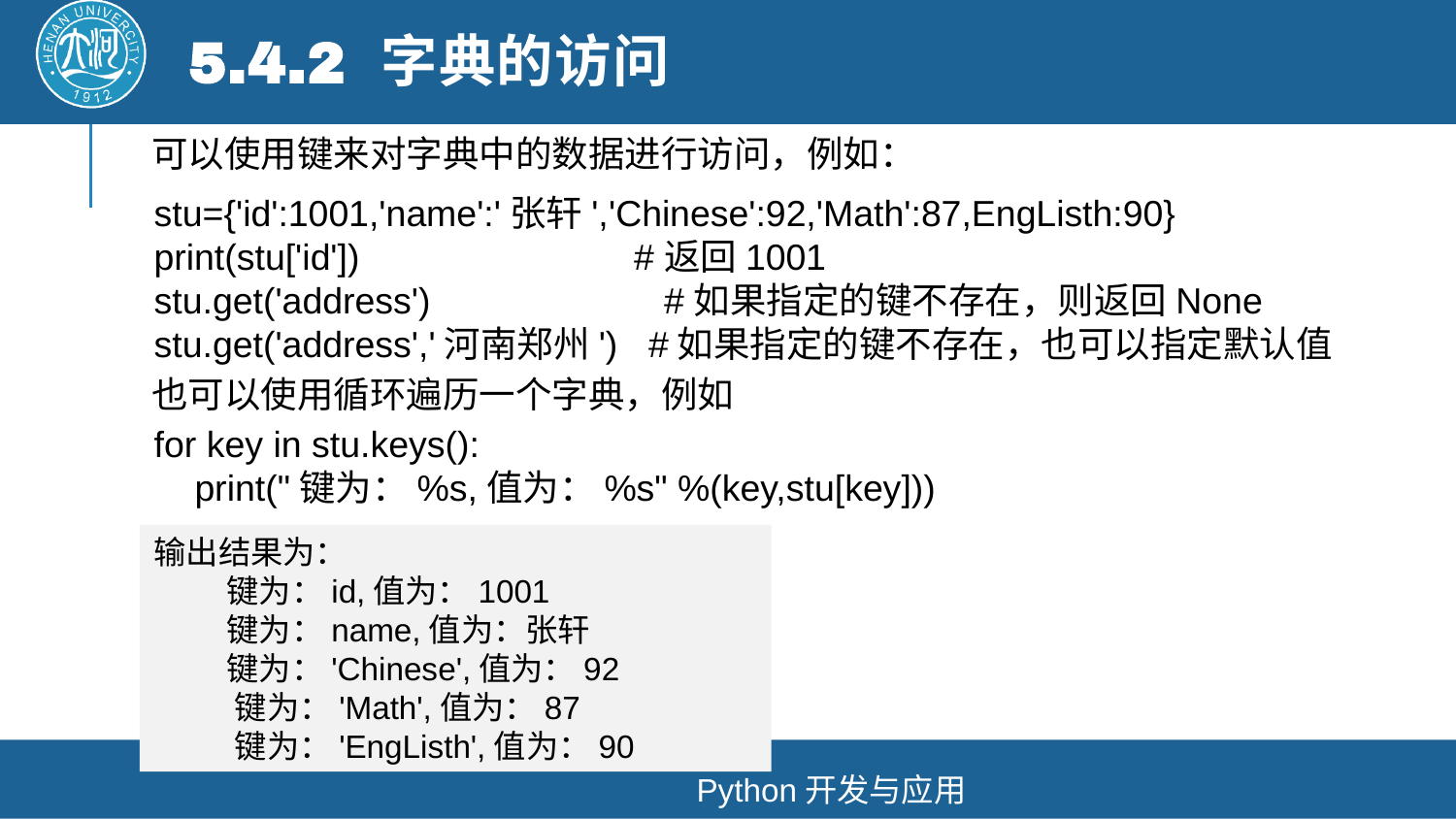

# 5.4.2 字典的访问
可以使用键来对字典中的数据进行访问，例如：
stu={'id':1001,'name':'张轩','Chinese':92,'Math':87,EngListh:90}
print(stu['id'])                           #返回1001
stu.get('address')                       #如果指定的键不存在，则返回None
stu.get('address','河南郑州')   #如果指定的键不存在，也可以指定默认值
也可以使用循环遍历一个字典，例如
for key in stu.keys():
    print("键为：%s,值为：%s" %(key,stu[key]))
输出结果为：
键为：id,值为：1001
键为：name,值为：张轩
键为：'Chinese',值为：92
          键为：'Math',值为：87
          键为：'EngListh',值为：90

Python开发与应用
24